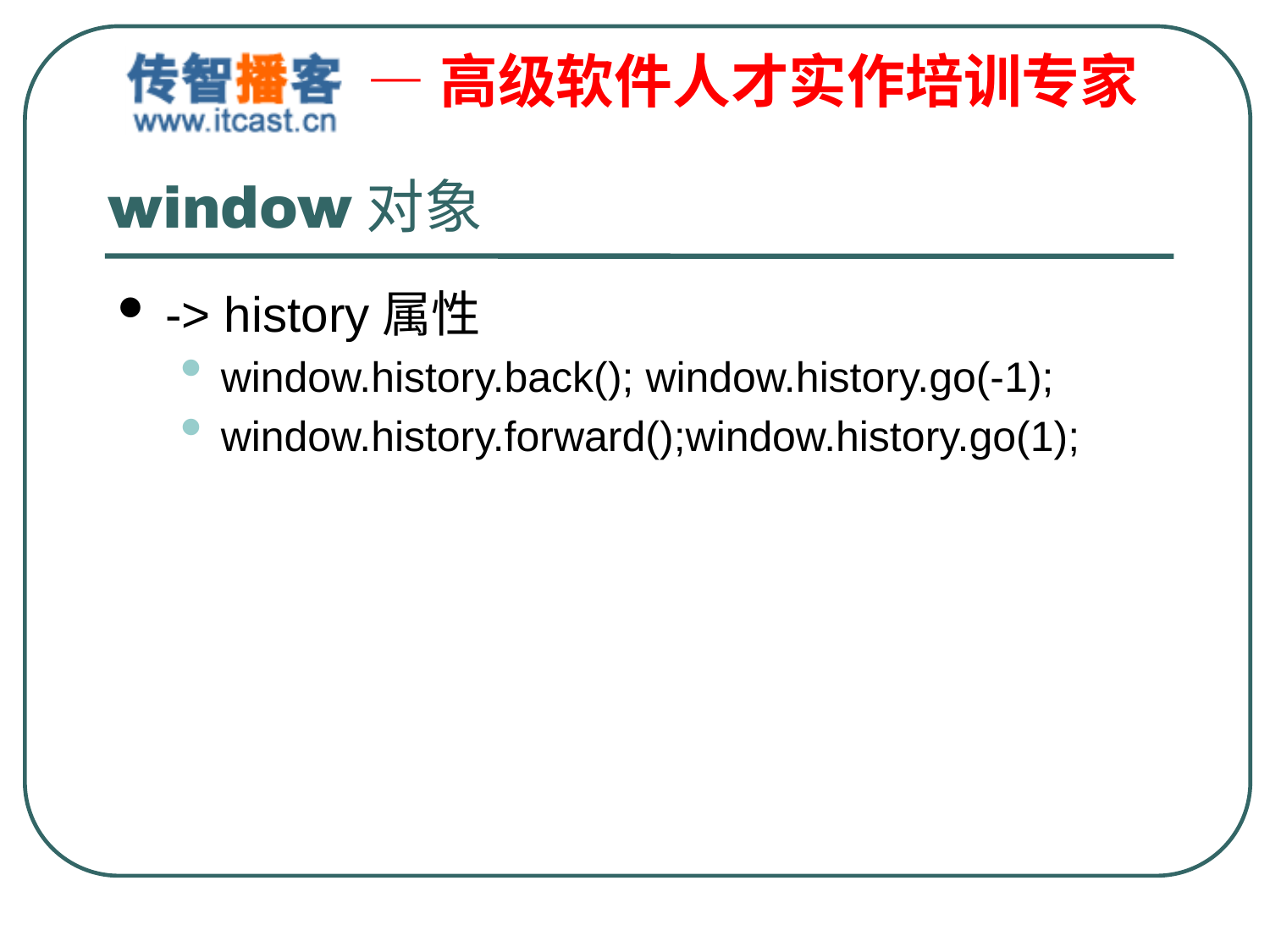

# window对象
-> history属性
window.history.back(); window.history.go(-1);
window.history.forward();window.history.go(1);